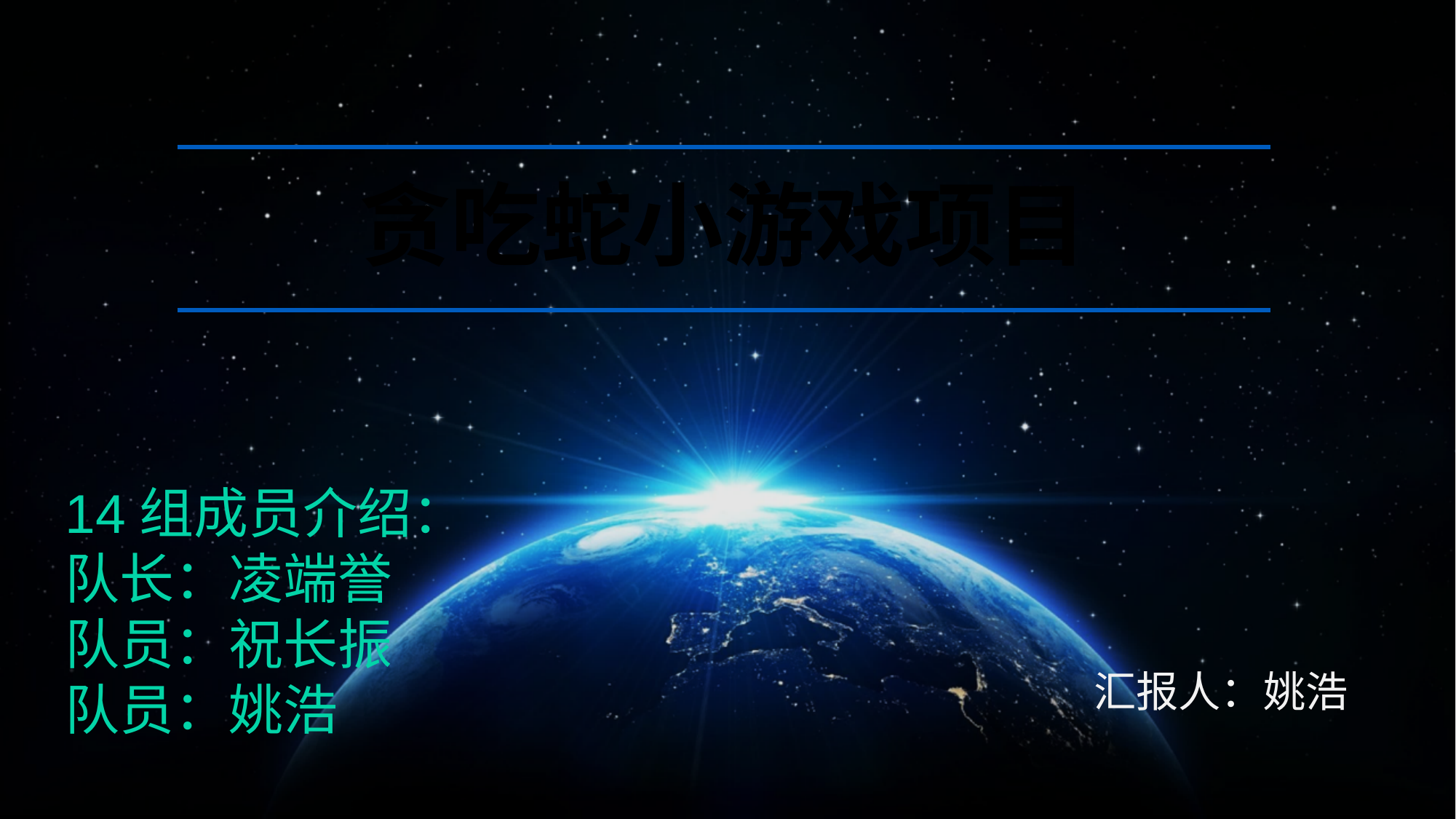

贪吃蛇小游戏项目
14组成员介绍：
队长：凌端誉
队员：祝长振
队员：姚浩
汇报人：姚浩